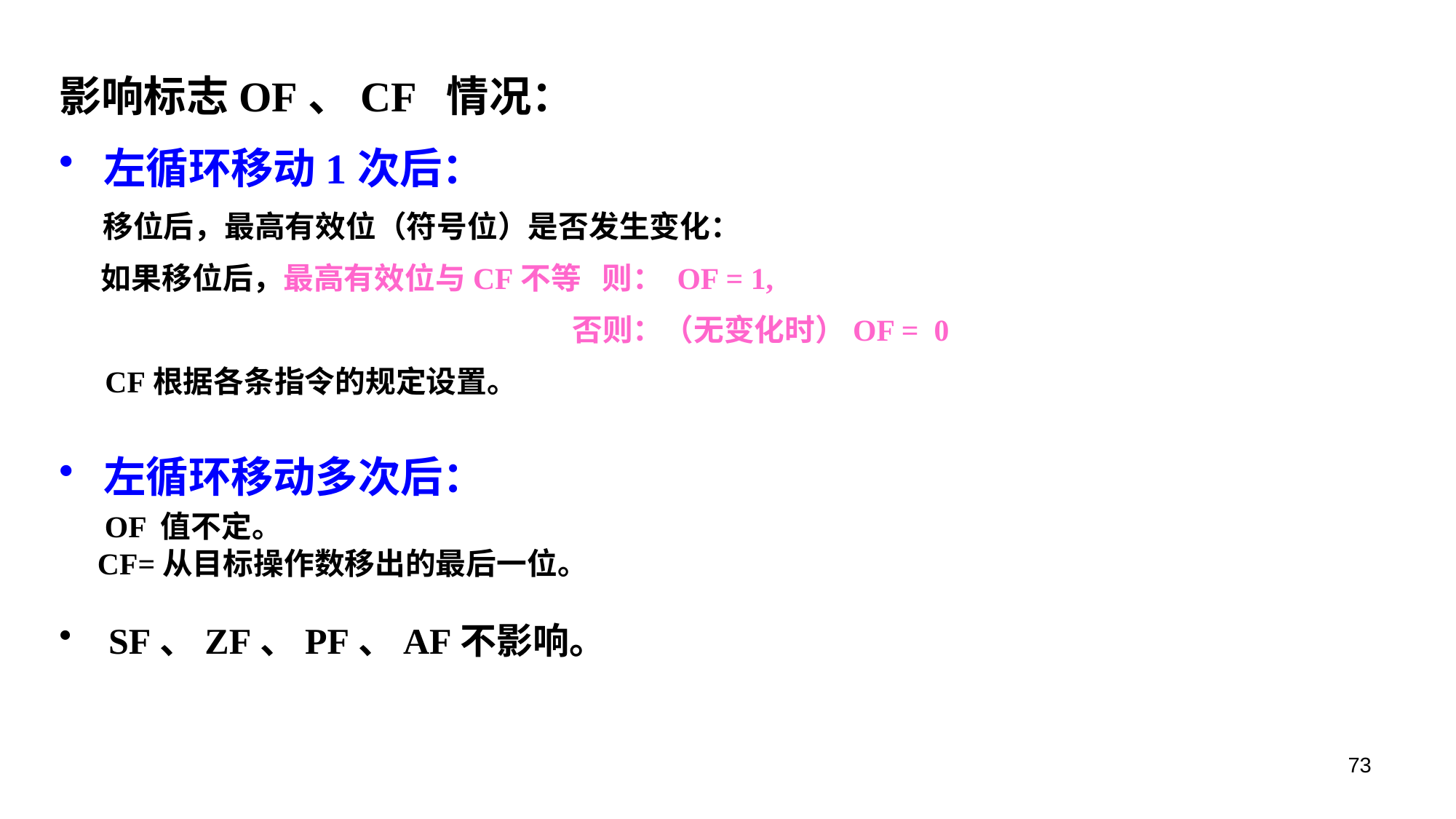

影响标志OF、CF  情况：
  左循环移动1次后：
      移位后，最高有效位（符号位）是否发生变化：
     如果移位后，最高有效位与CF不等   则： OF = 1,
        				          否则：（无变化时）OF =  0
      CF根据各条指令的规定设置。

  左循环移动多次后：
     OF 值不定。
     CF=从目标操作数移出的最后一位。

    SF、ZF、PF、AF不影响。

73